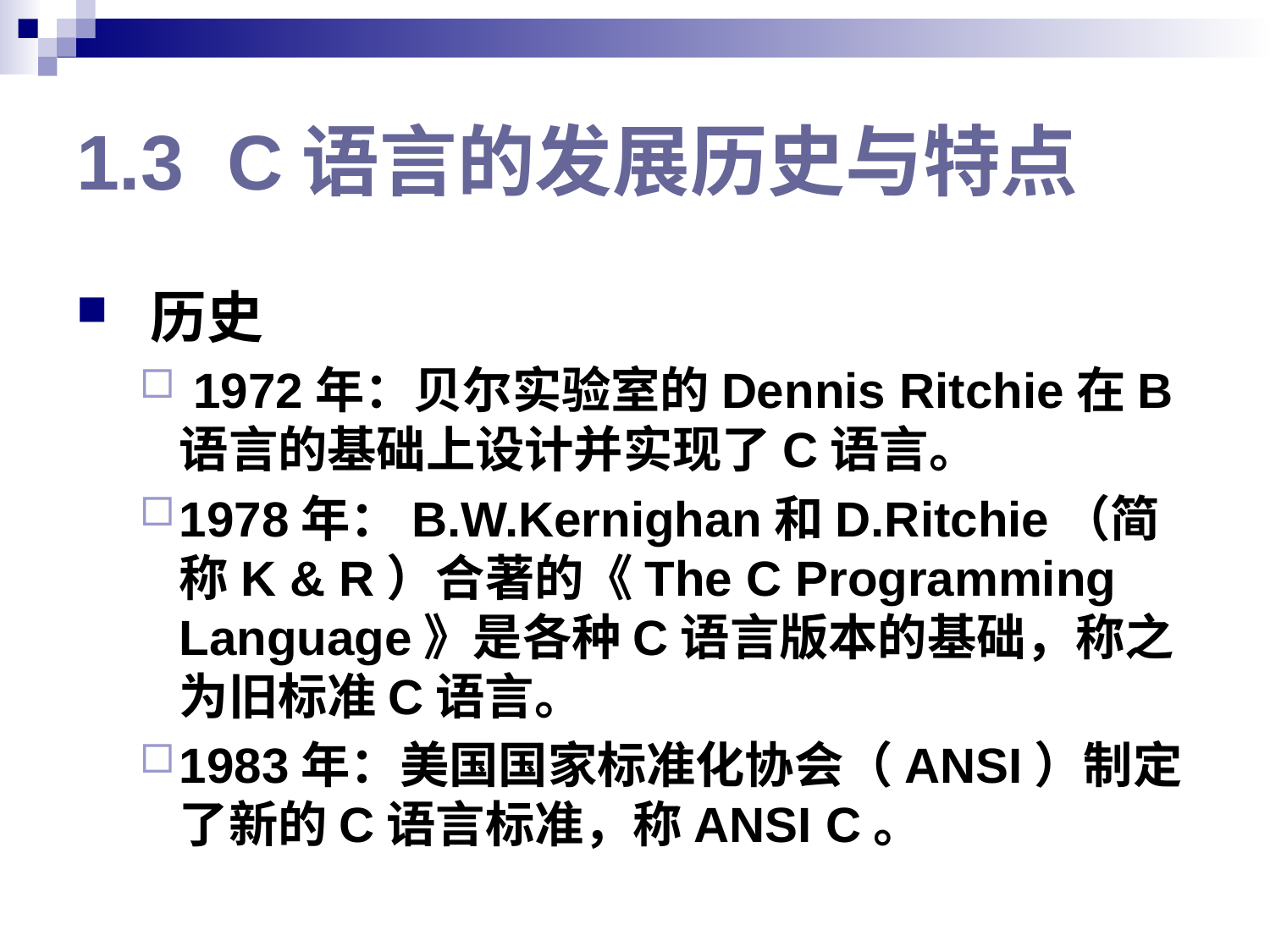

# 1.3  C语言的发展历史与特点
 历史
 1972年：贝尔实验室的Dennis Ritchie在B语言的基础上设计并实现了C语言。
1978年：B.W.Kernighan和D.Ritchie（简称K & R）合著的《The C Programming Language》是各种C语言版本的基础，称之为旧标准C语言。
1983年：美国国家标准化协会（ANSI）制定了新的C语言标准，称ANSI C。